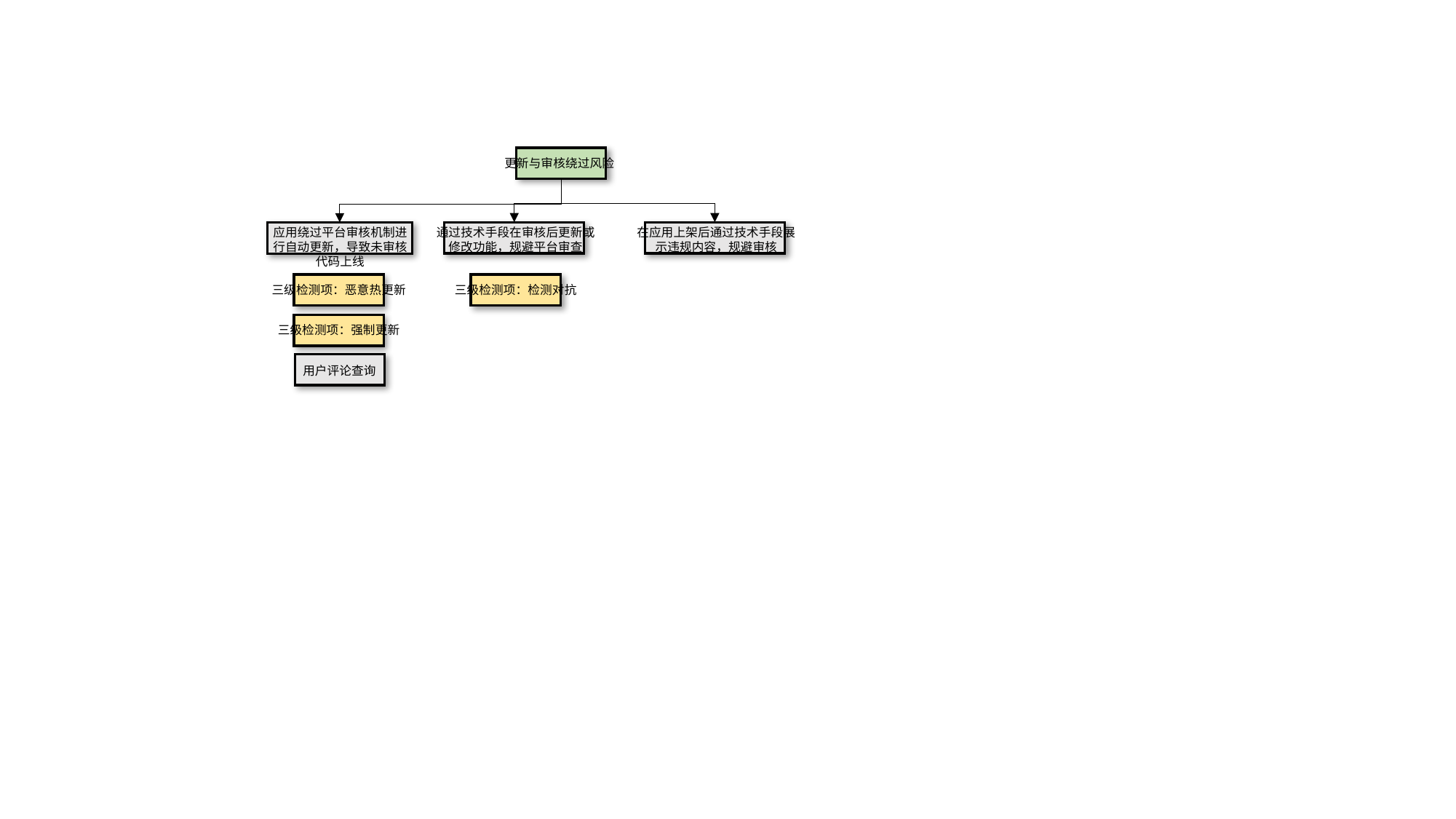

更新与审核绕过风险
应用绕过平台审核机制进行自动更新，导致未审核代码上线
通过技术手段在审核后更新或修改功能，规避平台审查

在应用上架后通过技术手段展示违规内容，规避审核

三级检测项：恶意热更新

三级检测项：检测对抗

三级检测项：强制更新

用户评论查询